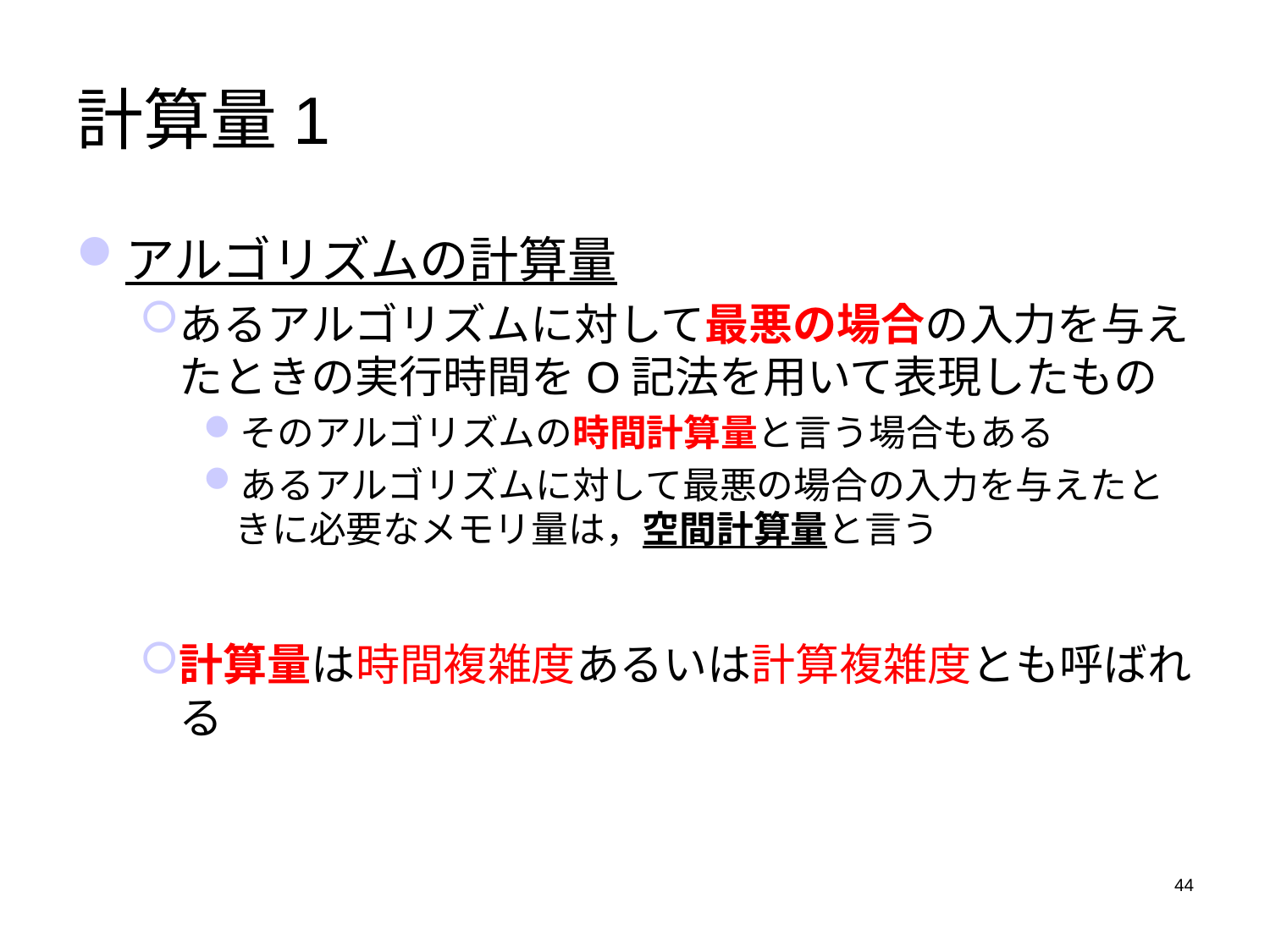

# 計算量1
アルゴリズムの計算量
あるアルゴリズムに対して最悪の場合の入力を与えたときの実行時間をO記法を用いて表現したもの
そのアルゴリズムの時間計算量と言う場合もある
あるアルゴリズムに対して最悪の場合の入力を与えたときに必要なメモリ量は，空間計算量と言う

計算量は時間複雑度あるいは計算複雑度とも呼ばれる
44